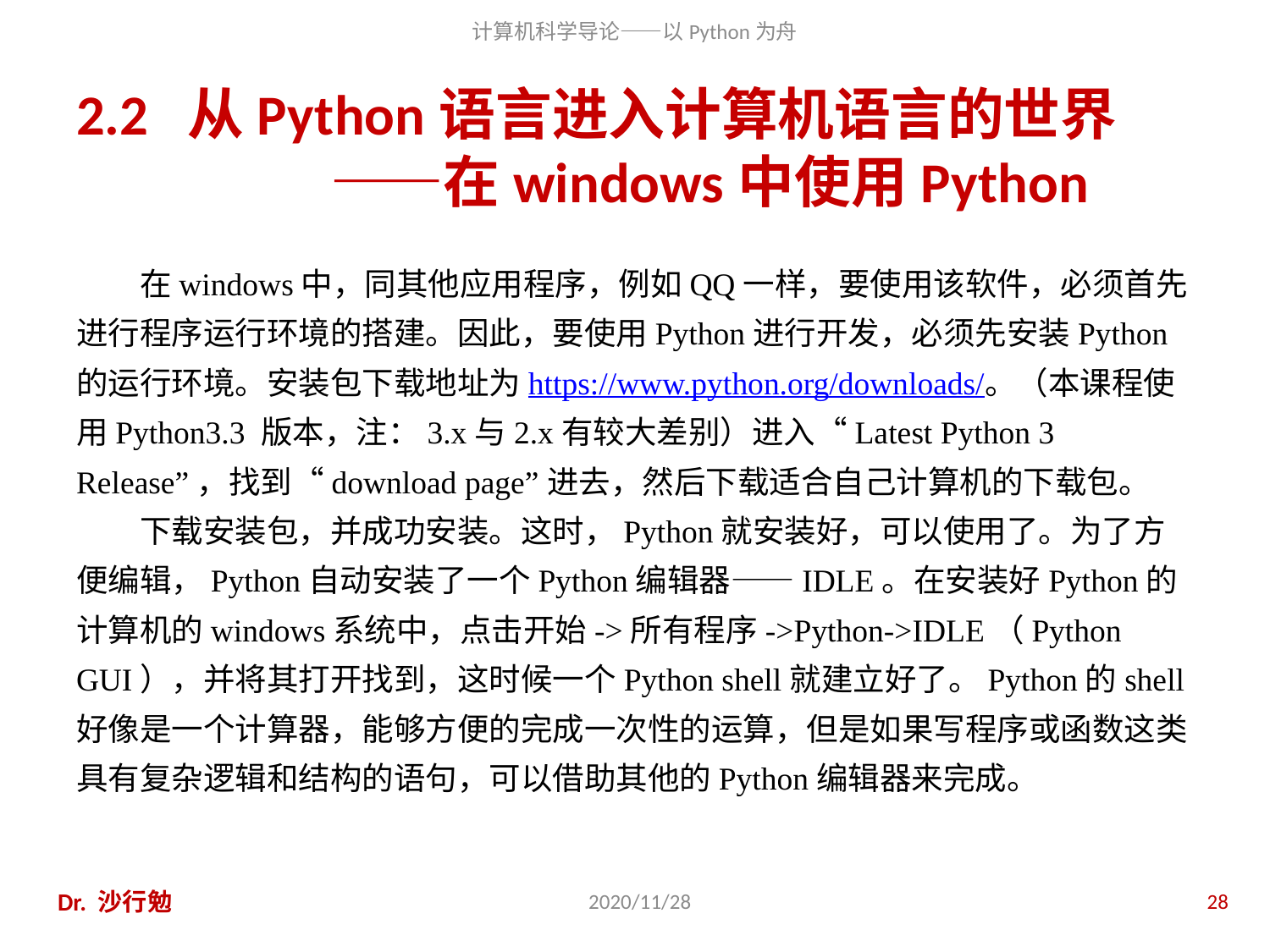

# 2.2  从Python语言进入计算机语言的世界 ——在windows中使用Python
在windows中，同其他应用程序，例如QQ一样，要使用该软件，必须首先进行程序运行环境的搭建。因此，要使用Python进行开发，必须先安装Python的运行环境。安装包下载地址为https://www.python.org/downloads/。（本课程使用Python3.3 版本，注：3.x与2.x有较大差别）进入“Latest Python 3 Release”，找到“download page”进去，然后下载适合自己计算机的下载包。
下载安装包，并成功安装。这时，Python就安装好，可以使用了。为了方便编辑，Python自动安装了一个Python编辑器——IDLE。在安装好Python的计算机的windows系统中，点击开始->所有程序->Python->IDLE（Python GUI），并将其打开找到，这时候一个Python shell就建立好了。Python的shell好像是一个计算器，能够方便的完成一次性的运算，但是如果写程序或函数这类具有复杂逻辑和结构的语句，可以借助其他的Python编辑器来完成。
Dr. 沙行勉
2020/11/28
28